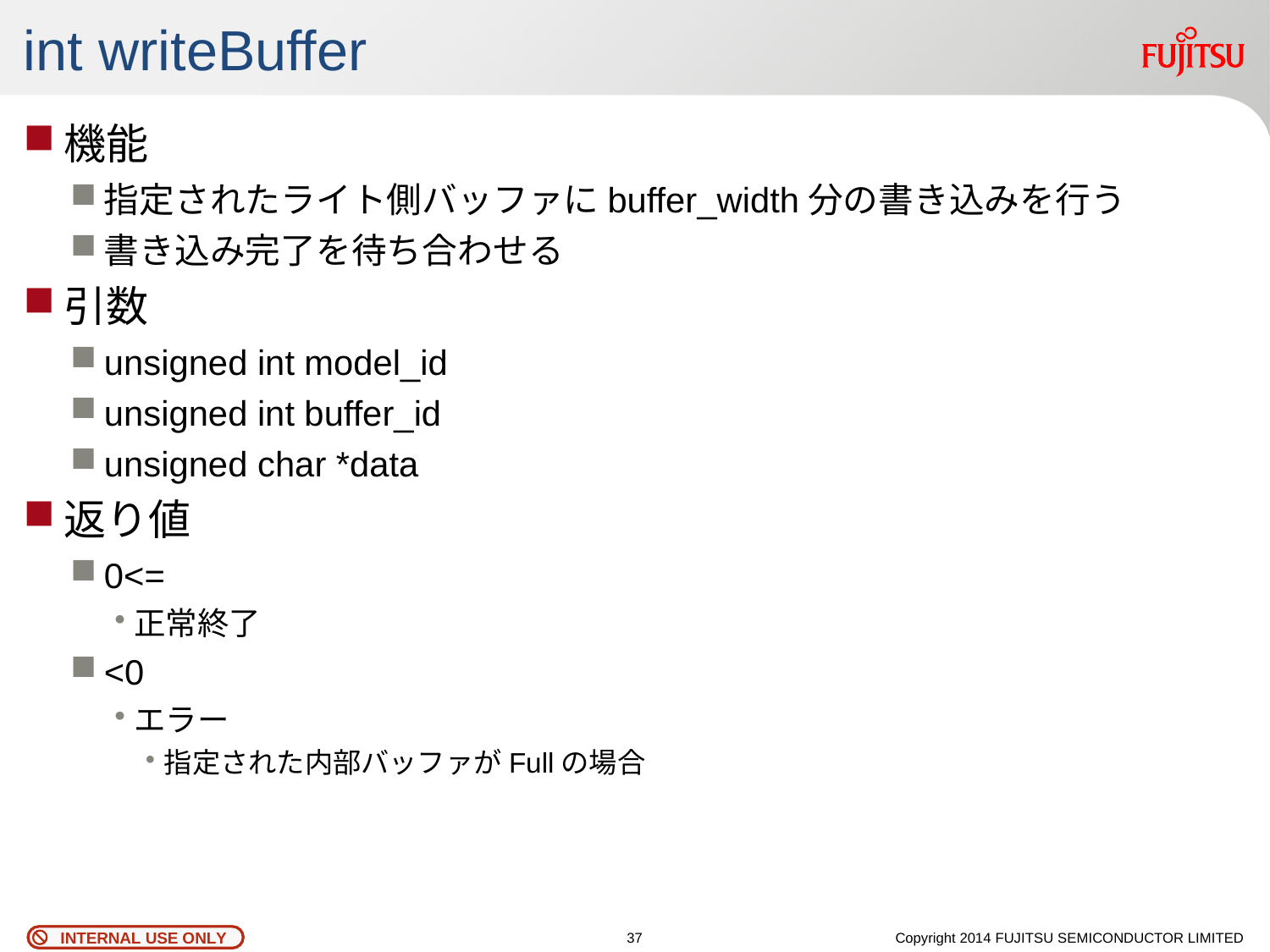

# int writeBuffer
機能
指定されたライト側バッファにbuffer_width分の書き込みを行う
書き込み完了を待ち合わせる
引数
unsigned int model_id
unsigned int buffer_id
unsigned char *data
返り値
0<=
正常終了
<0
エラー
指定された内部バッファがFullの場合
37
Copyright 2014 FUJITSU SEMICONDUCTOR LIMITED